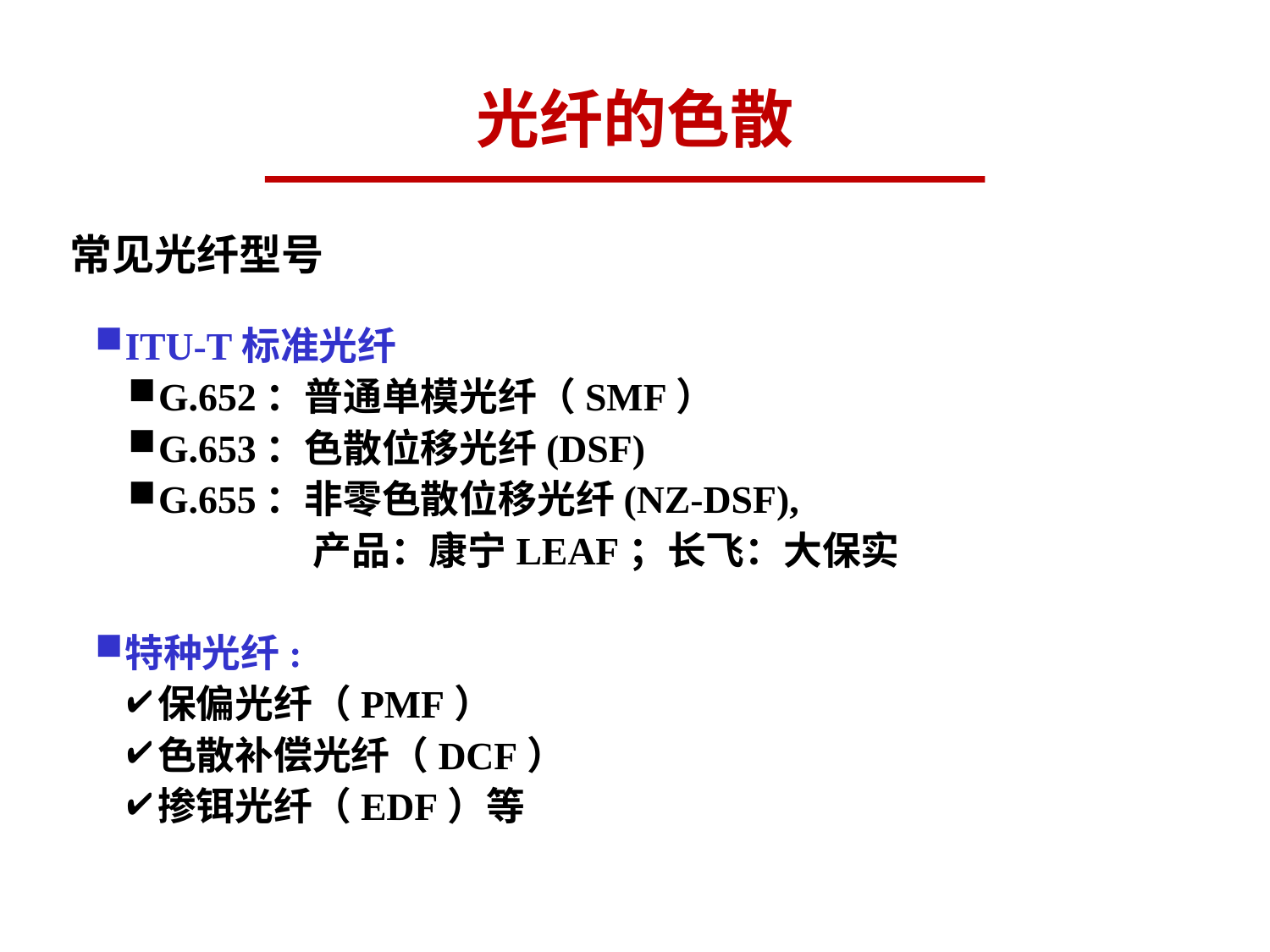

# 光纤的色散

常见光纤型号
ITU-T标准光纤
G.652：普通单模光纤（SMF）
G.653：色散位移光纤(DSF)
G.655：非零色散位移光纤(NZ-DSF),
               产品：康宁LEAF；长飞：大保实

特种光纤:
保偏光纤（PMF）
色散补偿光纤（DCF）
掺铒光纤（EDF）等